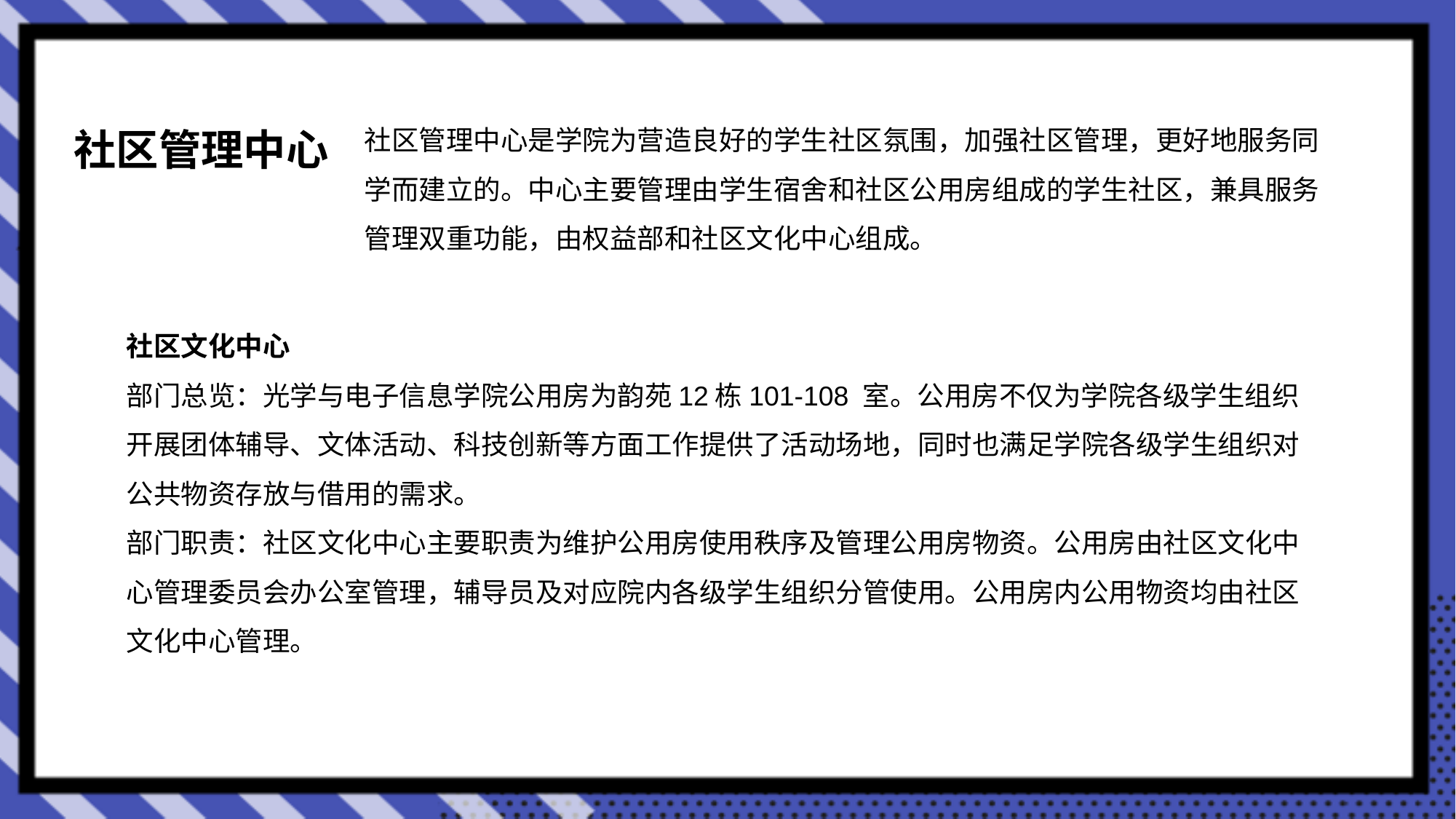

社区管理中心是学院为营造良好的学生社区氛围，加强社区管理，更好地服务同学而建立的。中心主要管理由学生宿舍和社区公用房组成的学生社区，兼具服务管理双重功能，由权益部和社区文化中心组成。
社区管理中心

社区文化中心
部门总览：光学与电子信息学院公用房为韵苑12栋101-108 室。公用房不仅为学院各级学生组织开展团体辅导、文体活动、科技创新等方面工作提供了活动场地，同时也满足学院各级学生组织对公共物资存放与借用的需求。
部门职责：社区文化中心主要职责为维护公用房使用秩序及管理公用房物资。公用房由社区文化中心管理委员会办公室管理，辅导员及对应院内各级学生组织分管使用。公用房内公用物资均由社区文化中心管理。